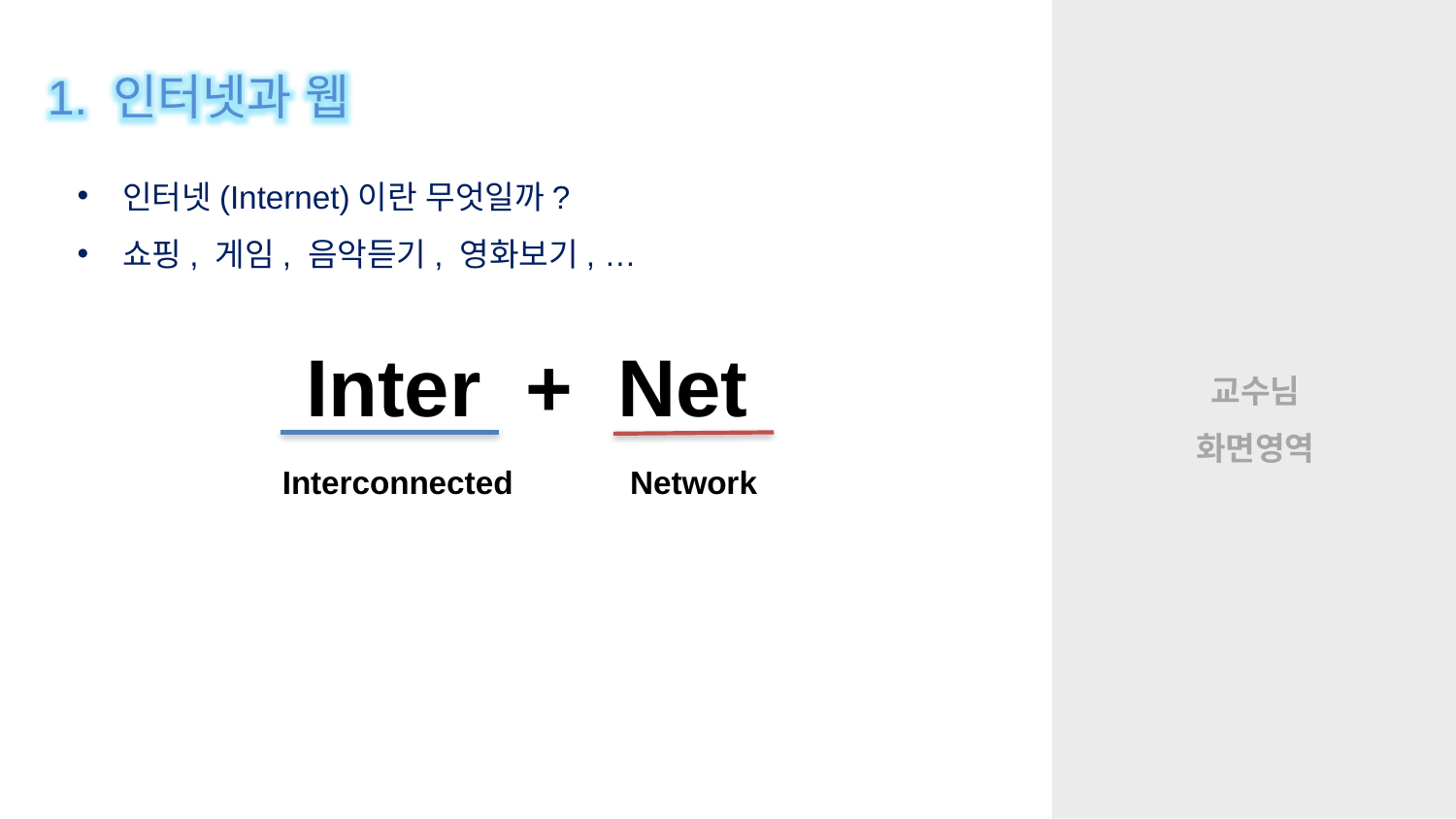

1. 인터넷과 웹
인터넷(Internet)이란 무엇일까?
쇼핑, 게임, 음악듣기, 영화보기, …

Inter  +  Net
Interconnected
Network